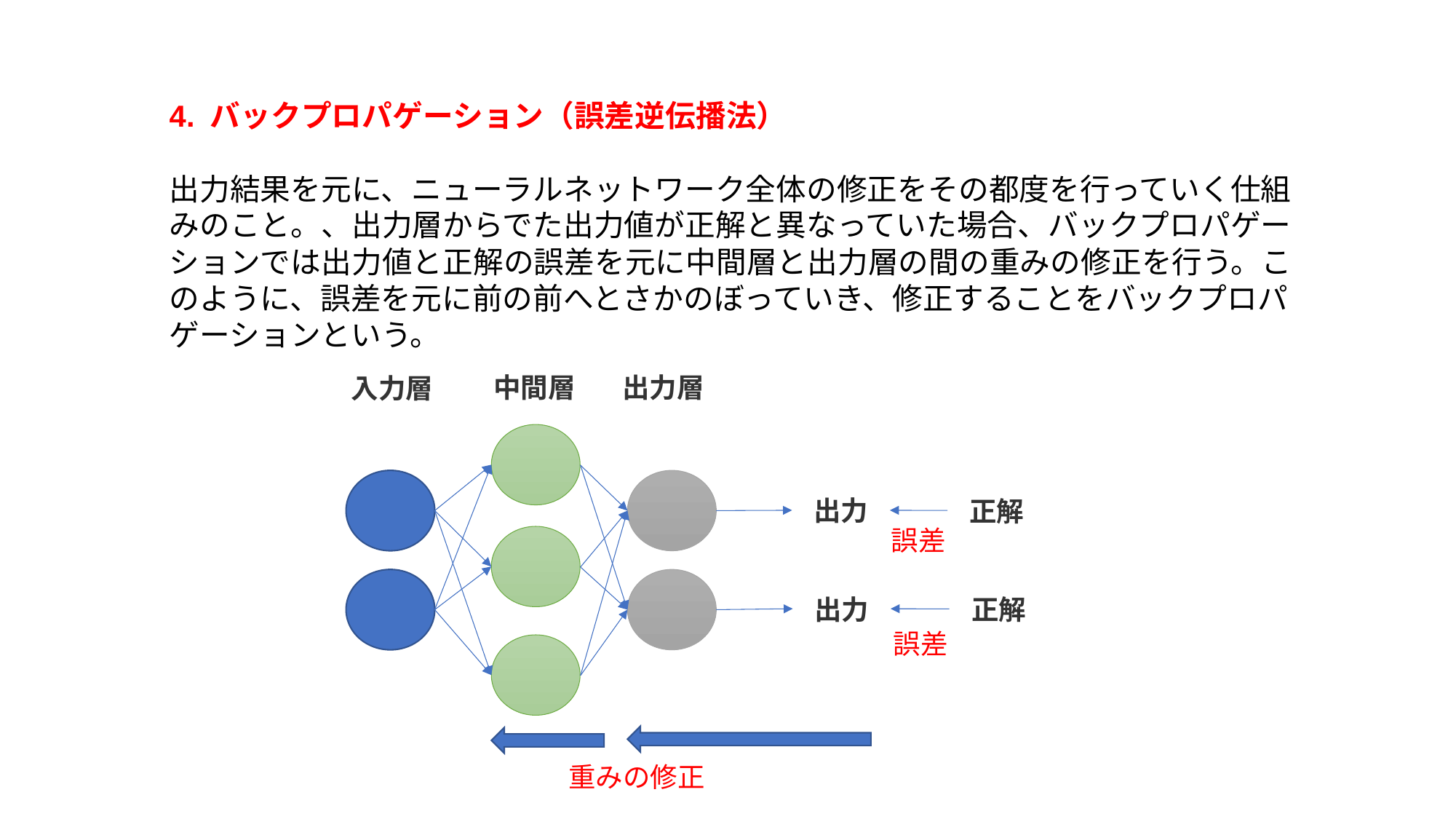

4. バックプロパゲーション（誤差逆伝播法）

出力結果を元に、ニューラルネットワーク全体の修正をその都度を行っていく仕組みのこと。、出力層からでた出力値が正解と異なっていた場合、バックプロパゲーションでは出力値と正解の誤差を元に中間層と出力層の間の重みの修正を行う。このように、誤差を元に前の前へとさかのぼっていき、修正することをバックプロパゲーションという。
中間層
出力層
入力層

出力
正解
誤差

出力
正解
誤差

重みの修正